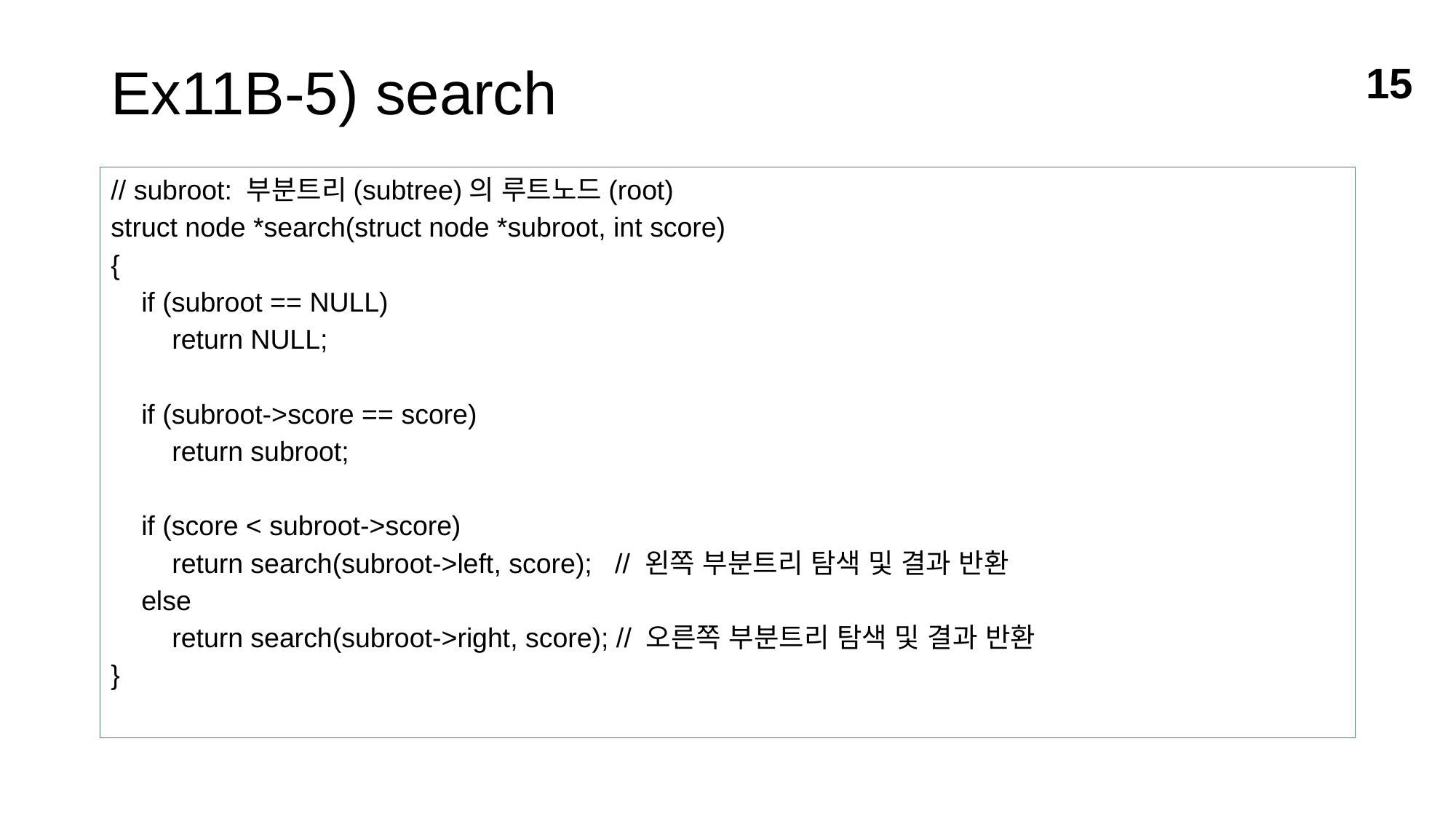

# Ex11B-5) search
15
// subroot: 부분트리(subtree)의 루트노드(root)
struct node *search(struct node *subroot, int score)
{
    if (subroot == NULL)
        return NULL;

    if (subroot->score == score)
        return subroot;

    if (score < subroot->score)
        return search(subroot->left, score);   // 왼쪽 부분트리 탐색 및 결과 반환
    else
        return search(subroot->right, score); // 오른쪽 부분트리 탐색 및 결과 반환
}